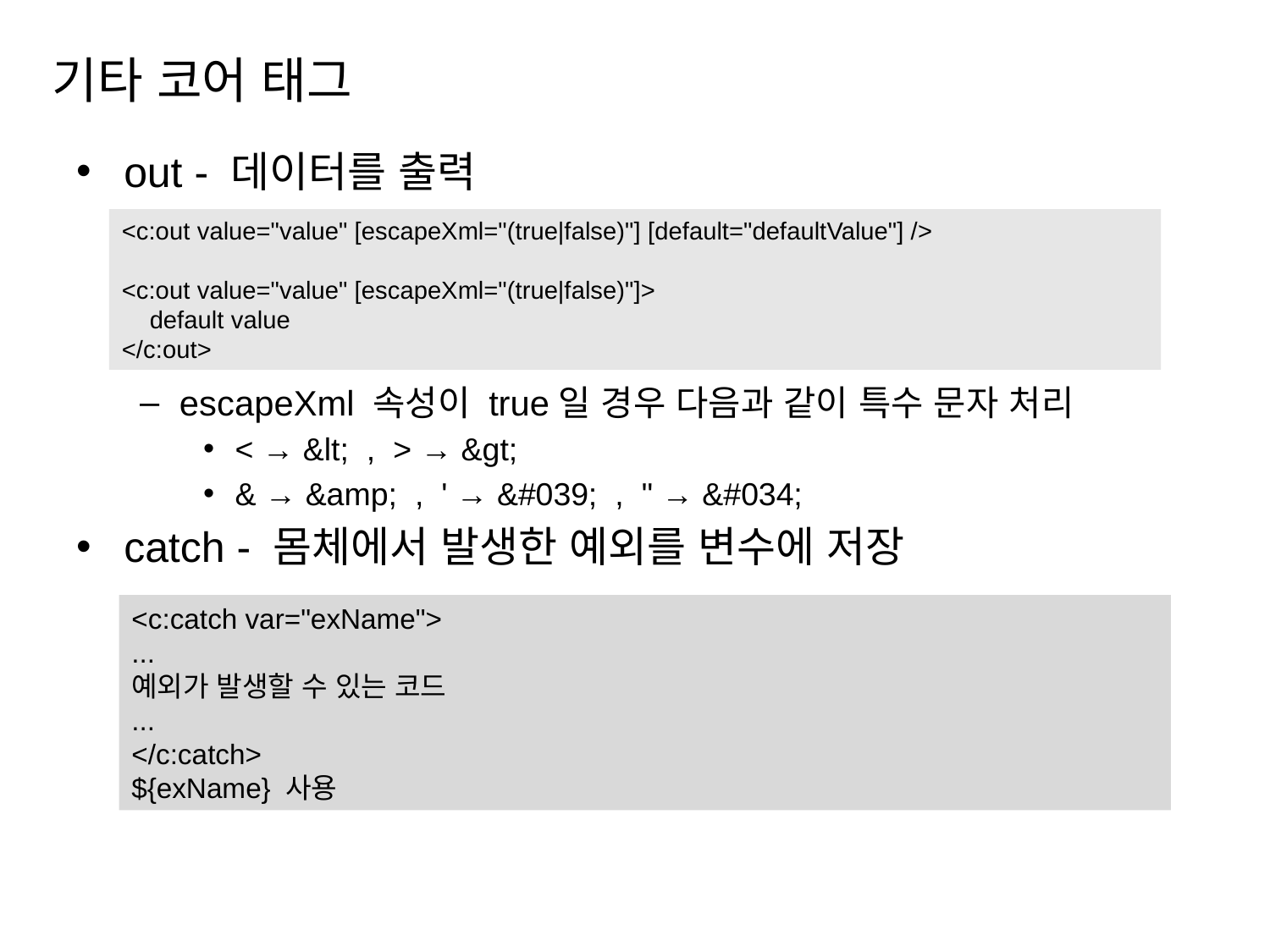

# 기타 코어 태그
out - 데이터를 출력

escapeXml 속성이 true일 경우 다음과 같이 특수 문자 처리
< → &lt;  ,  > → &gt;
& → &amp;  ,  ' → &#039;  ,  " → &#034;
catch - 몸체에서 발생한 예외를 변수에 저장
<c:out value="value" [escapeXml="(true|false)"] [default="defaultValue"] />

<c:out value="value" [escapeXml="(true|false)"]>
    default value
</c:out>
<c:catch var="exName">
...
예외가 발생할 수 있는 코드
...
</c:catch>
${exName} 사용